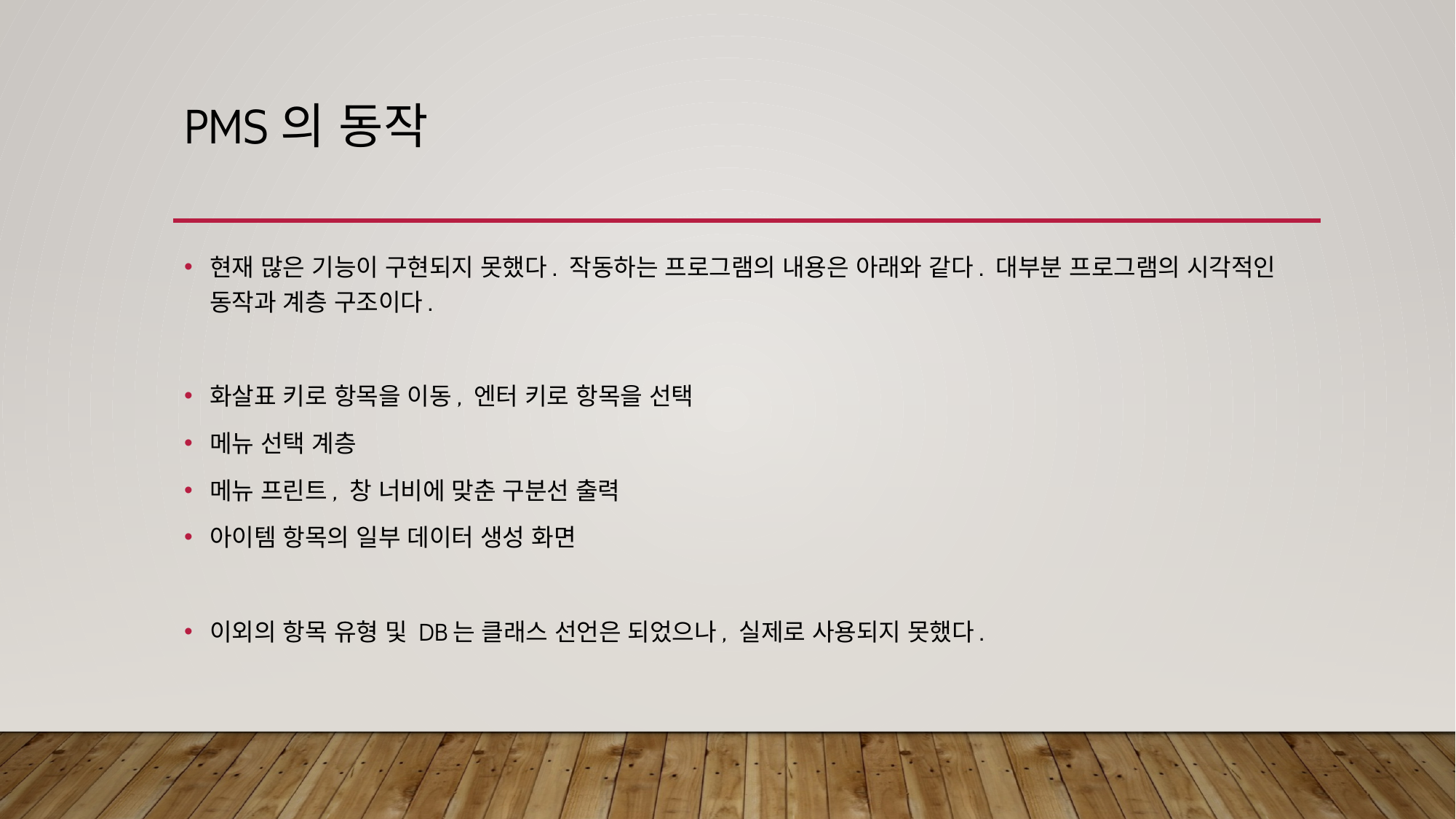

# PMS의 동작
현재 많은 기능이 구현되지 못했다. 작동하는 프로그램의 내용은 아래와 같다. 대부분 프로그램의 시각적인 동작과 계층 구조이다.

화살표 키로 항목을 이동, 엔터 키로 항목을 선택
메뉴 선택 계층
메뉴 프린트, 창 너비에 맞춘 구분선 출력
아이템 항목의 일부 데이터 생성 화면

이외의 항목 유형 및 DB는 클래스 선언은 되었으나, 실제로 사용되지 못했다.